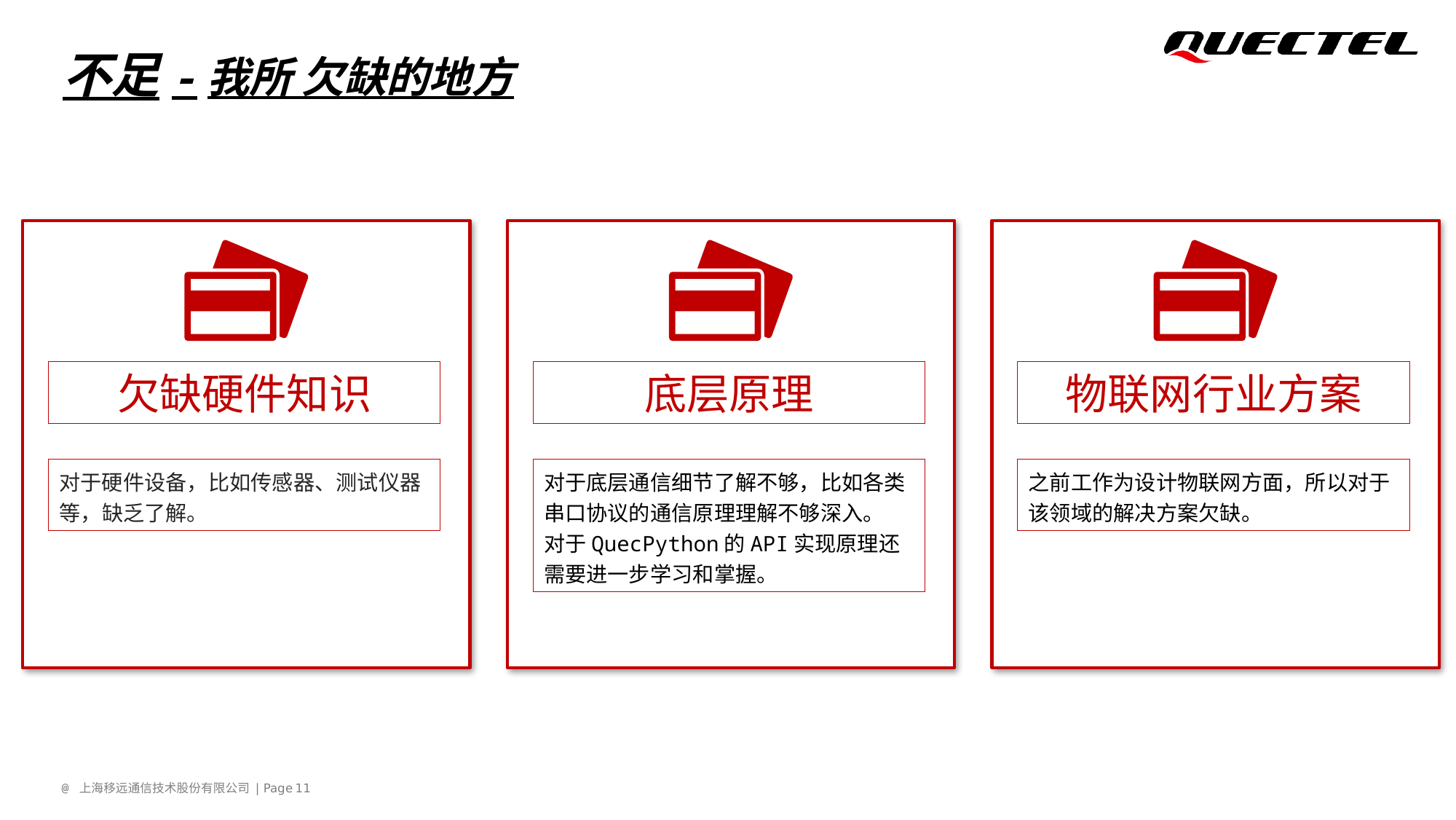

不足-我所 欠缺的地方

欠缺硬件知识
对于硬件设备，比如传感器、测试仪器等，缺乏了解。

底层原理
对于底层通信细节了解不够，比如各类串口协议的通信原理理解不够深入。
对于QuecPython的API实现原理还需要进一步学习和掌握。

物联网行业方案
之前工作为设计物联网方面，所以对于该领域的解决方案欠缺。